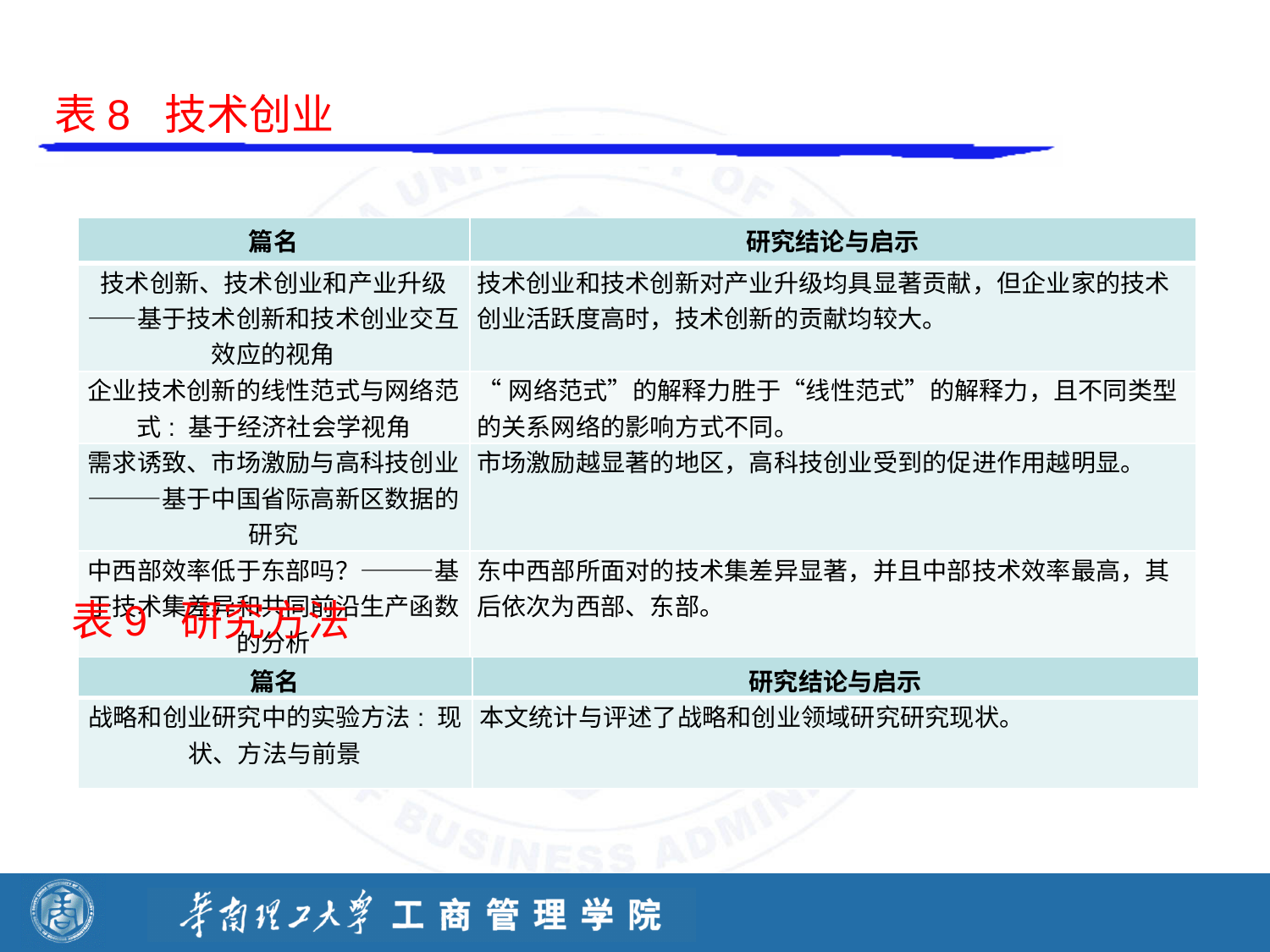

表8  技术创业
| 篇名 | 研究结论与启示 |
| --- | --- |
| 技术创新、技术创业和产业升级——基于技术创新和技术创业交互效应的视角 | 技术创业和技术创新对产业升级均具显著贡献，但企业家的技术创业活跃度高时，技术创新的贡献均较大。 |
| 企业技术创新的线性范式与网络范式: 基于经济社会学视角 | “网络范式”的解释力胜于“线性范式”的解释力，且不同类型的关系网络的影响方式不同。 |
| 需求诱致、市场激励与高科技创业———基于中国省际高新区数据的研究 | 市场激励越显著的地区，高科技创业受到的促进作用越明显。 |
| 中西部效率低于东部吗？———基于技术集差异和共同前沿生产函数的分析 | 东中西部所面对的技术集差异显著，并且中部技术效率最高，其后依次为西部、东部。 |
表9  研究方法
| 篇名 | 研究结论与启示 |
| --- | --- |
| 战略和创业研究中的实验方法: 现 状、方法与前景 | 本文统计与评述了战略和创业领域研究研究现状。 |